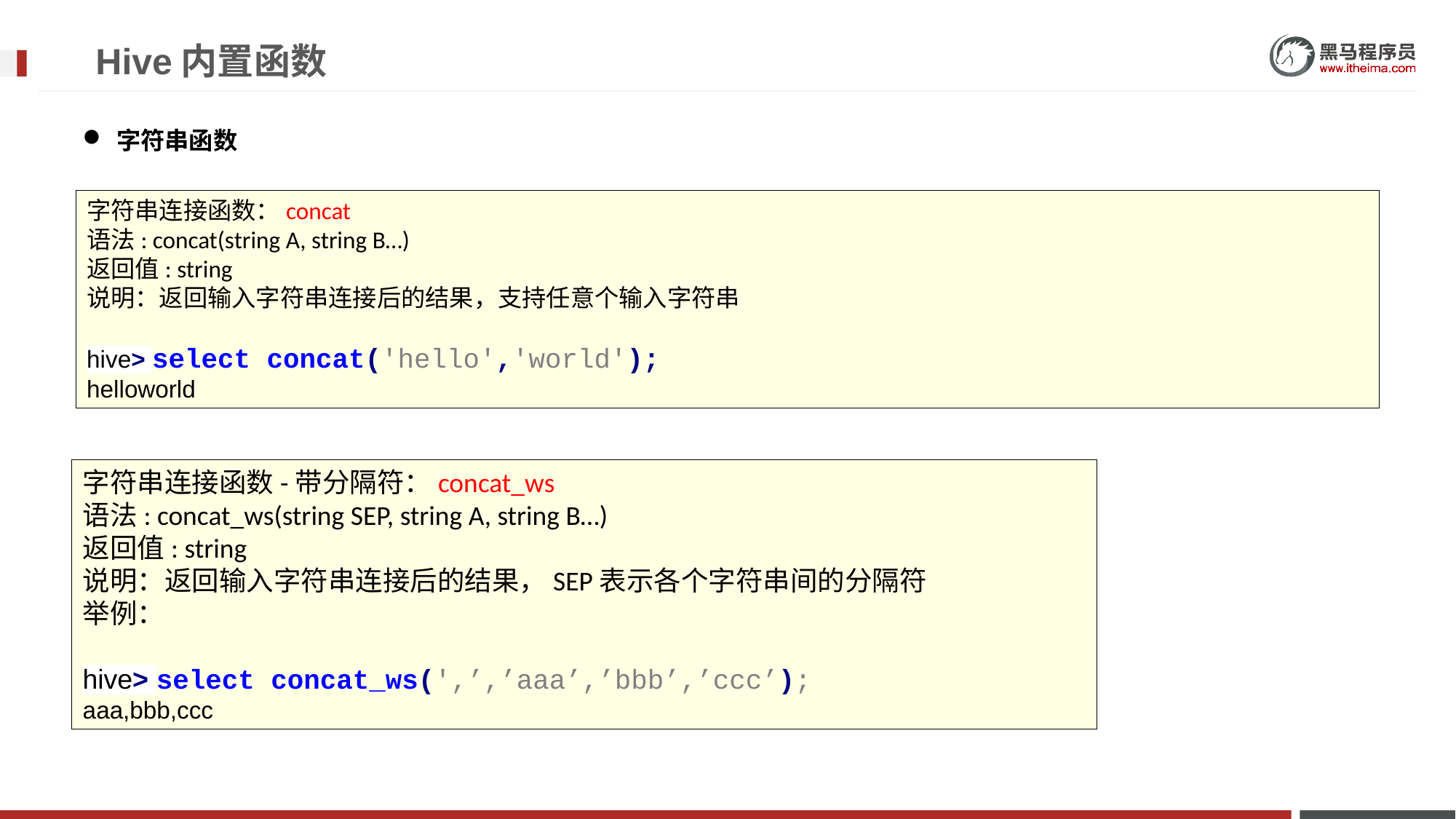

# Hive内置函数
字符串函数
字符串连接函数：concat
语法: concat(string A, string B…)
返回值: string
说明：返回输入字符串连接后的结果，支持任意个输入字符串

hive> select concat('hello','world');
helloworld
字符串连接函数-带分隔符：concat_ws
语法: concat_ws(string SEP, string A, string B…)
返回值: string
说明：返回输入字符串连接后的结果，SEP表示各个字符串间的分隔符
举例：

hive> select concat_ws(',’,’aaa’,’bbb’,’ccc’);
aaa,bbb,ccc